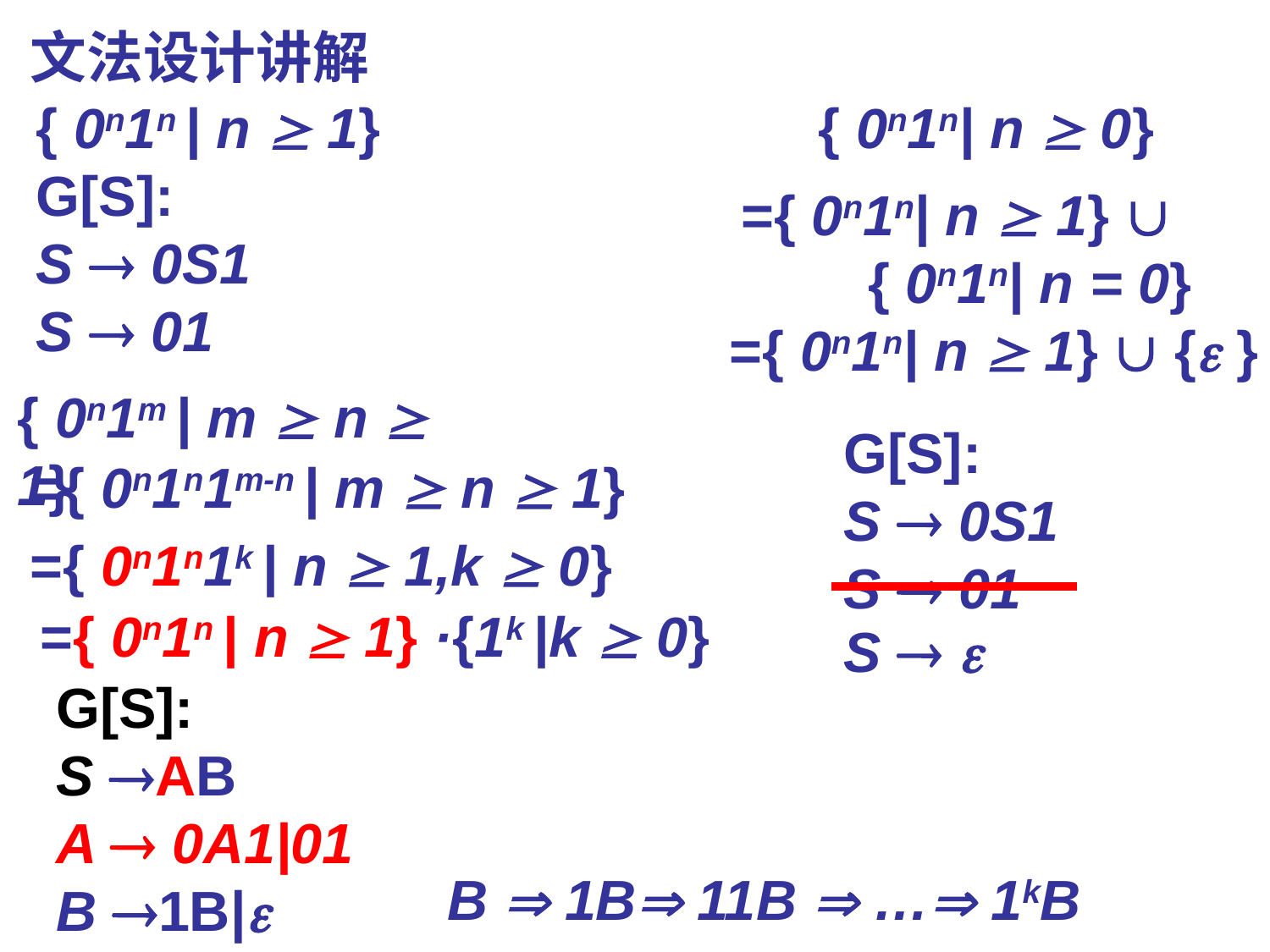

文法设计讲解
{ 0n1n | n ≥ 1}
G[S]:
S → 0S1
S → 01
{ 0n1n| n ≥ 0}
={ 0n1n| n ≥ 1} ∪
	{ 0n1n| n = 0}
={ 0n1n| n ≥ 1} ∪ {ε }
{ 0n1m | m ≥ n ≥ 1}
G[S]:
S → 0S1
S → 01
={ 0n1n1m-n | m ≥ n ≥ 1}
={ 0n1n1k | n ≥ 1,k ≥ 0}
={ 0n1n | n ≥ 1} ·{1k |k ≥ 0}
S → ε
G[S]:
S →AB
A → 0A1|01
B →1B|ε
B ⇒ 1B⇒ 11B ⇒ …⇒ 1kB